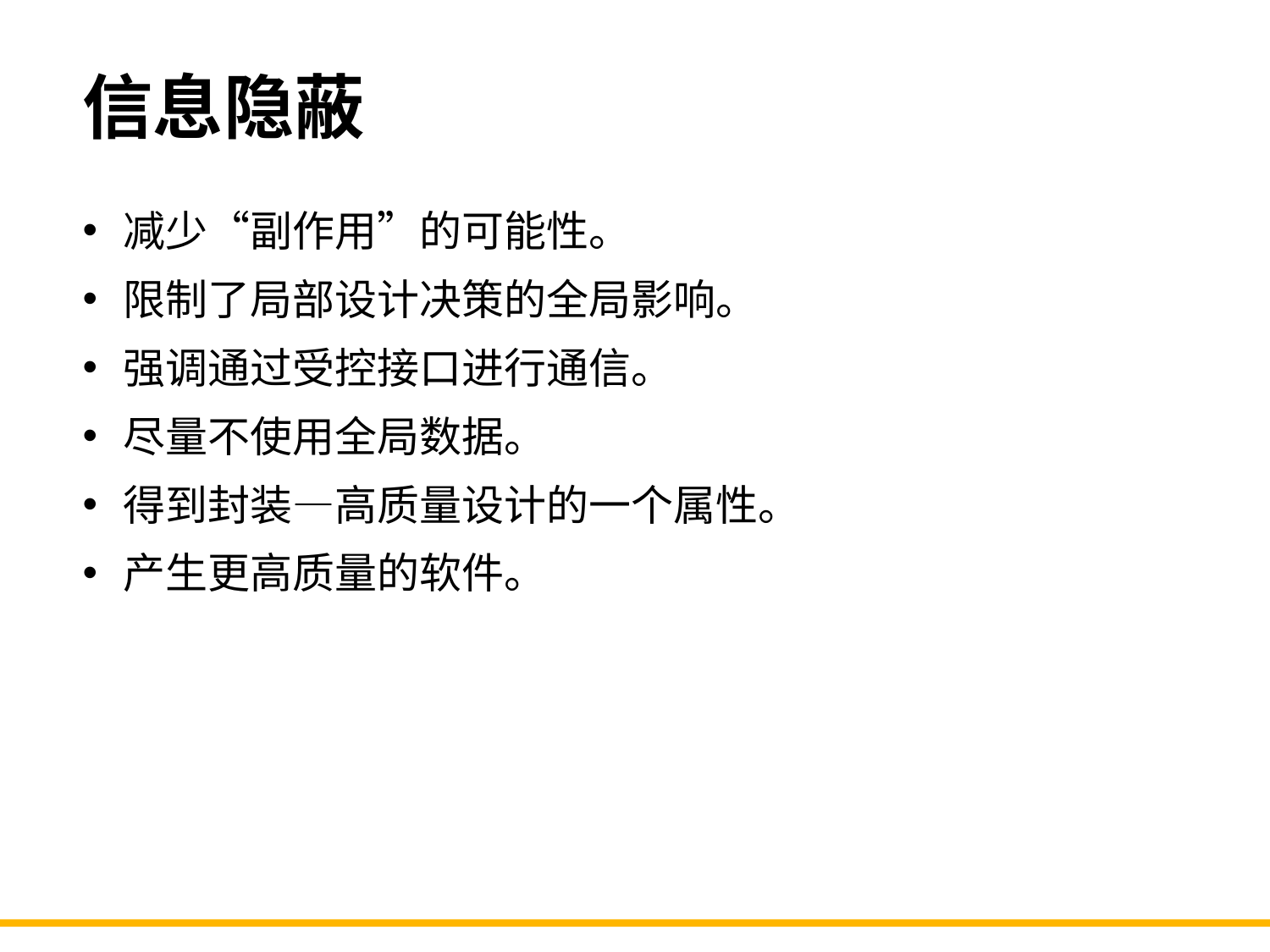

# 信息隐蔽
减少“副作用”的可能性。
限制了局部设计决策的全局影响。
强调通过受控接口进行通信。
尽量不使用全局数据。
得到封装—高质量设计的一个属性。
产生更高质量的软件。
21